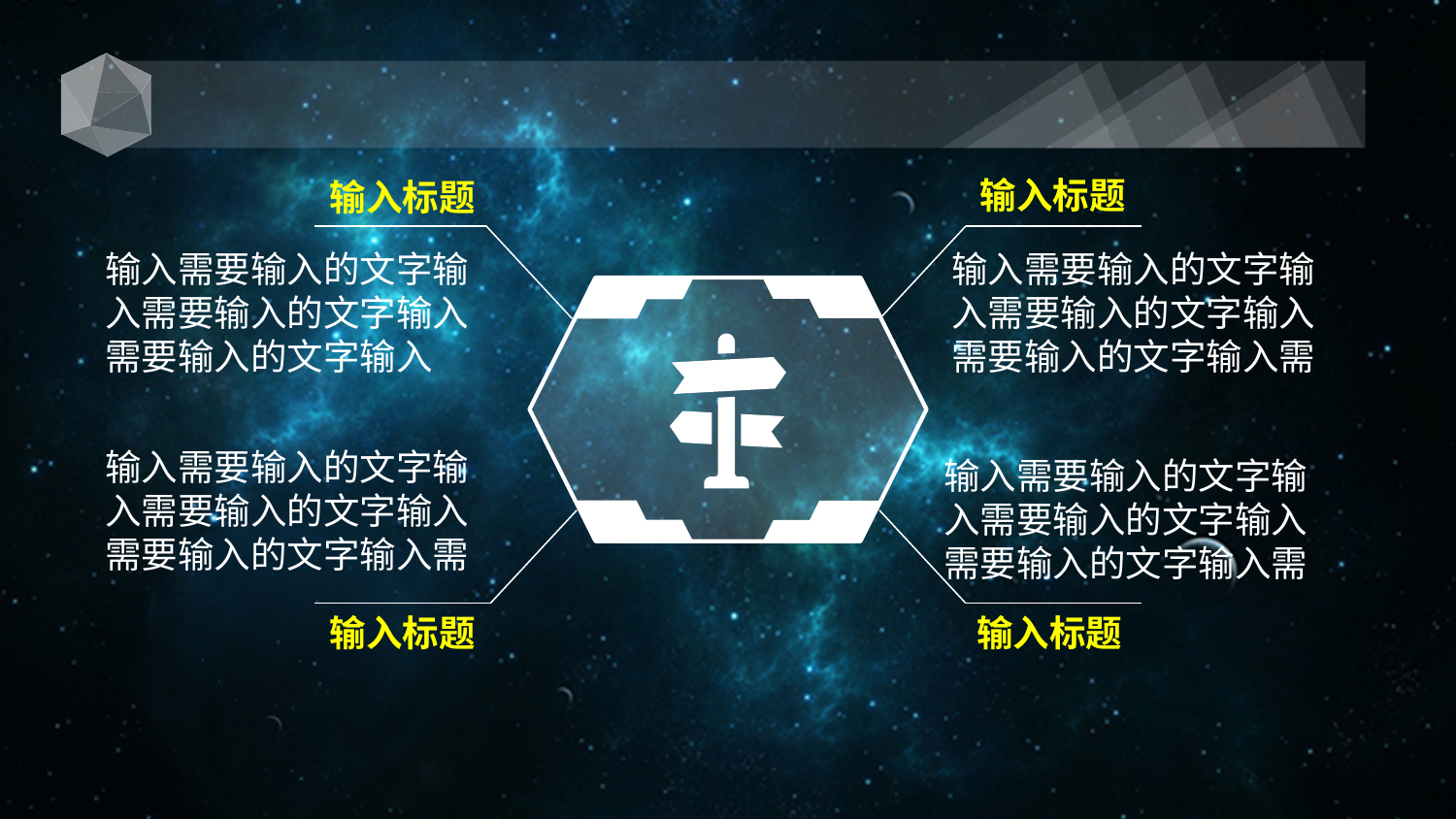

输入标题
输入标题
输入需要输入的文字输入需要输入的文字输入需要输入的文字输入
输入需要输入的文字输入需要输入的文字输入需要输入的文字输入需

输入需要输入的文字输入需要输入的文字输入需要输入的文字输入需
输入需要输入的文字输入需要输入的文字输入需要输入的文字输入需

输入标题
输入标题